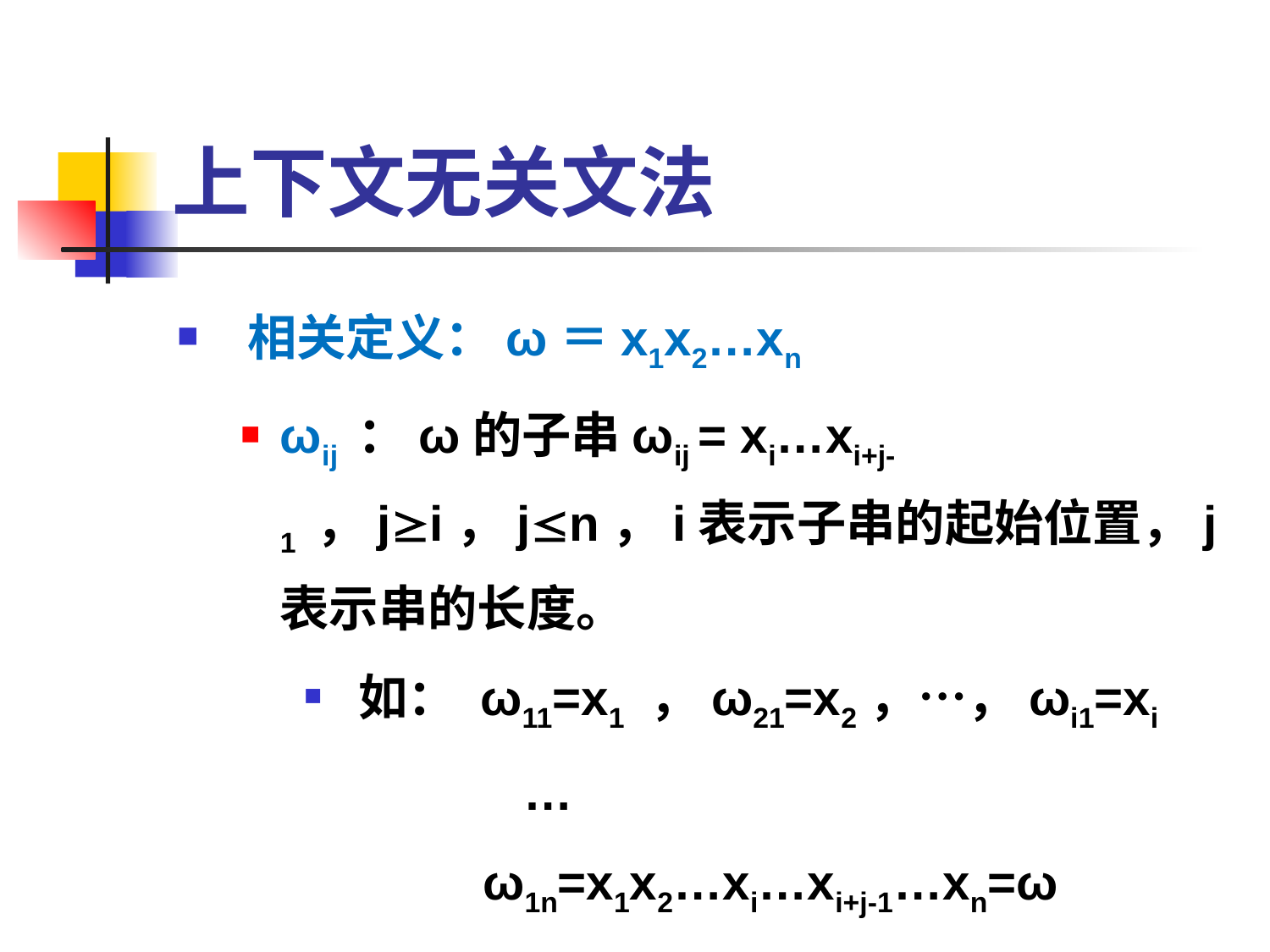

# 上下文无关文法
 相关定义：ω＝x1x2…xn
ωij ：ω的子串ωij = xi…xi+j-1 ，j≥i，j≤n，i表示子串的起始位置，j表示串的长度。
 如： ω11=x1 ，ω21=x2，…，ωi1=xi
                …
             ω1n=x1x2…xi…xi+j-1…xn=ω